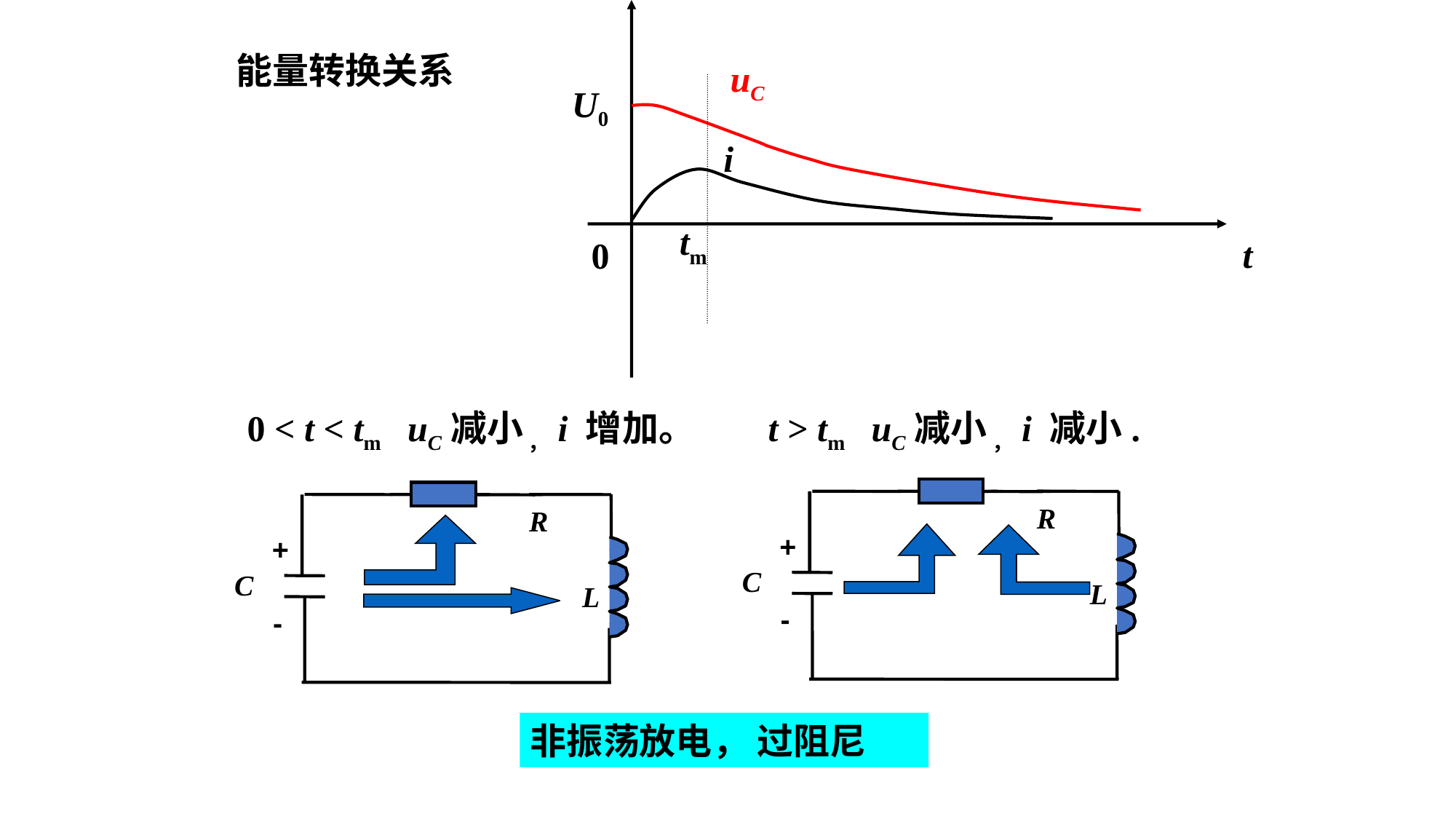

uC
U0

t

i

tm
0
能量转换关系
0 < t < tm     uC减小 ，i 增加。
t > tm     uC减小 ，i 减小.

R

+

C

L

-

R

+

C

L

-

非振荡放电， 过阻尼